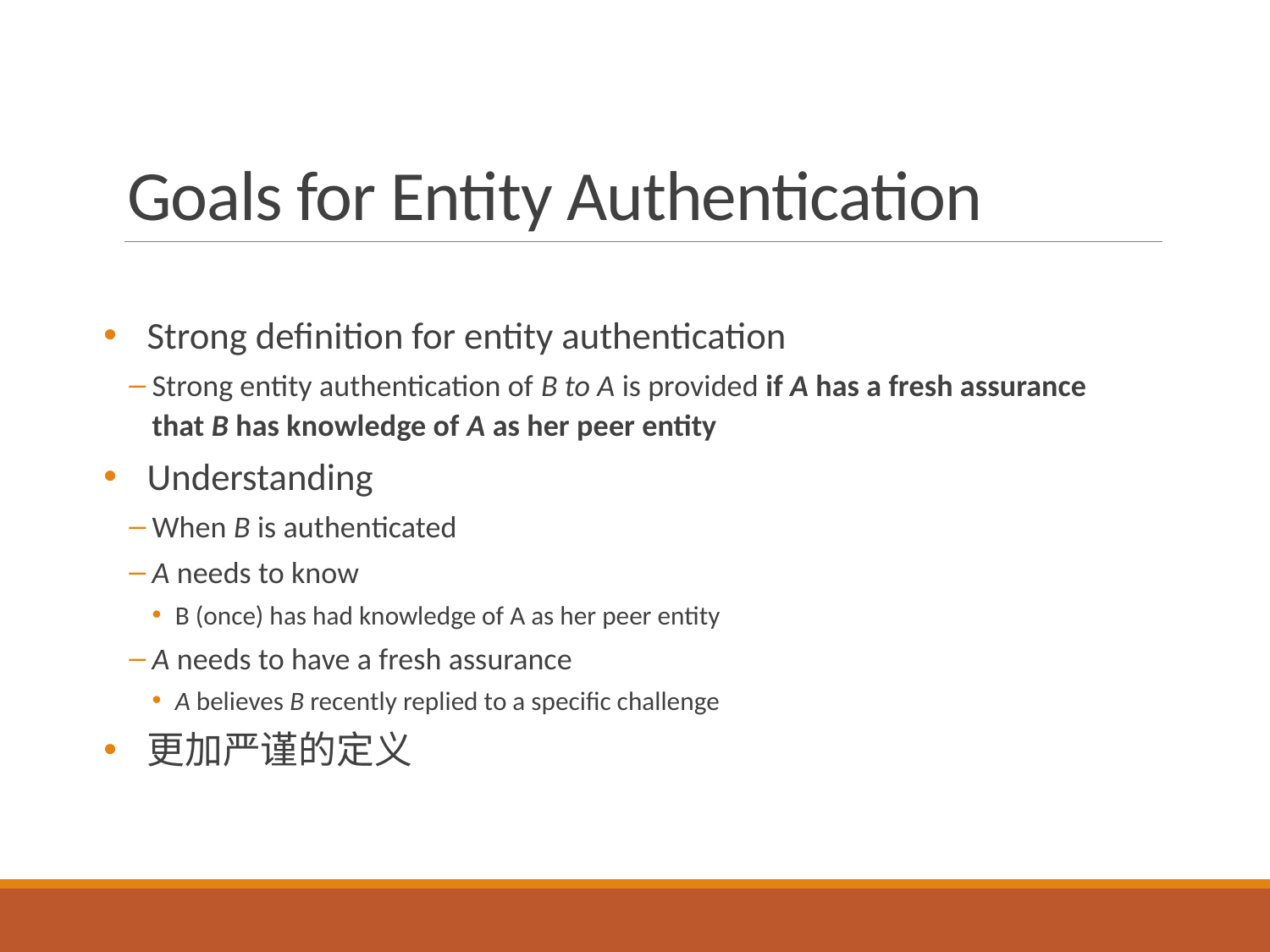

# Goals for Entity Authentication
Strong definition for entity authentication
Strong entity authentication of B to A is provided if A has a fresh assurance that B has knowledge of A as her peer entity
Understanding
When B is authenticated
A needs to know
B (once) has had knowledge of A as her peer entity
A needs to have a fresh assurance
A believes B recently replied to a specific challenge
更加严谨的定义
50